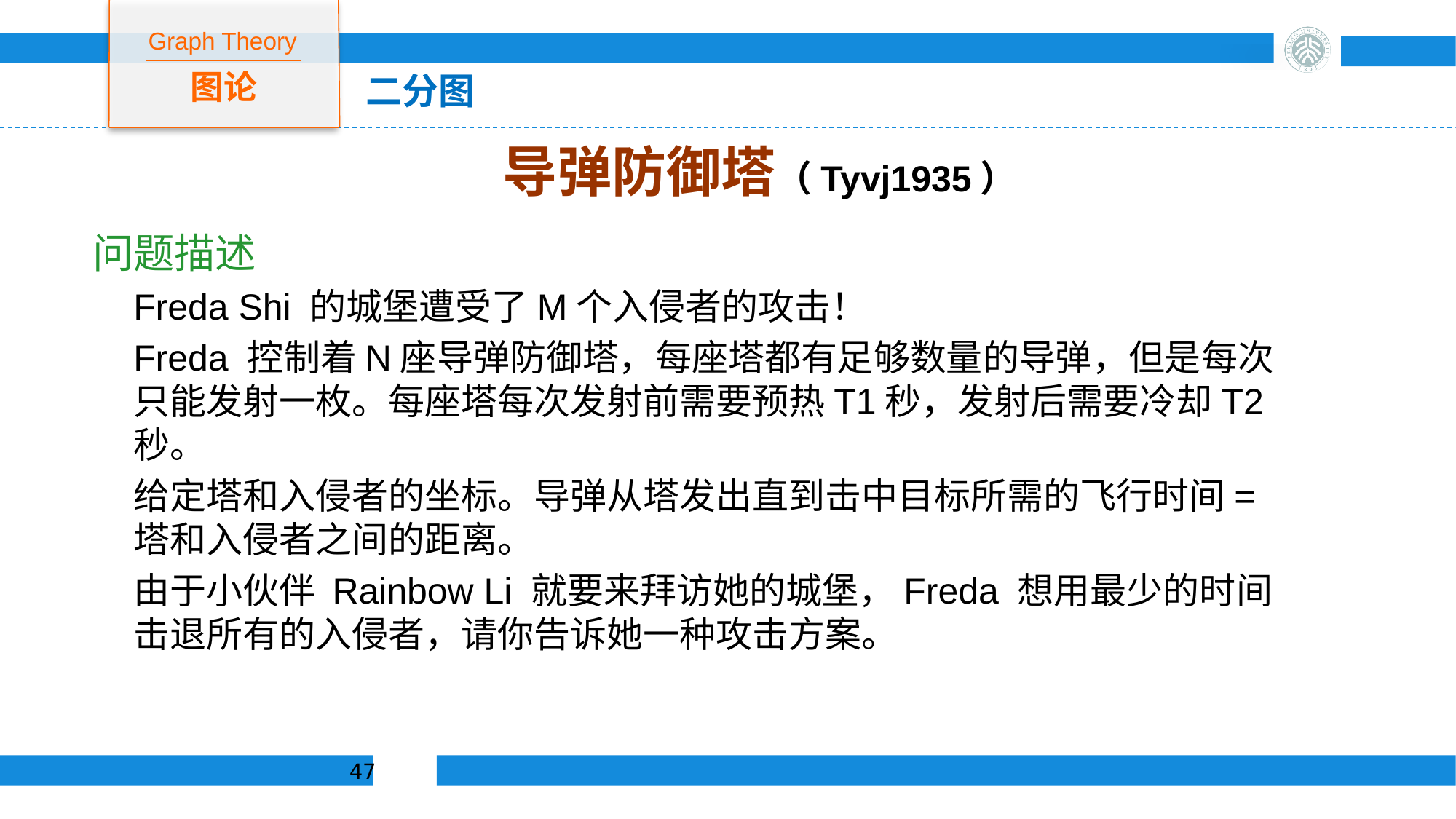

Graph Theory
图论
二分图
# 导弹防御塔（Tyvj1935）
问题描述
	Freda Shi 的城堡遭受了M个入侵者的攻击！
	Freda 控制着N座导弹防御塔，每座塔都有足够数量的导弹，但是每次只能发射一枚。每座塔每次发射前需要预热T1秒，发射后需要冷却T2秒。
	给定塔和入侵者的坐标。导弹从塔发出直到击中目标所需的飞行时间=塔和入侵者之间的距离。
	由于小伙伴 Rainbow Li 就要来拜访她的城堡，Freda 想用最少的时间击退所有的入侵者，请你告诉她一种攻击方案。